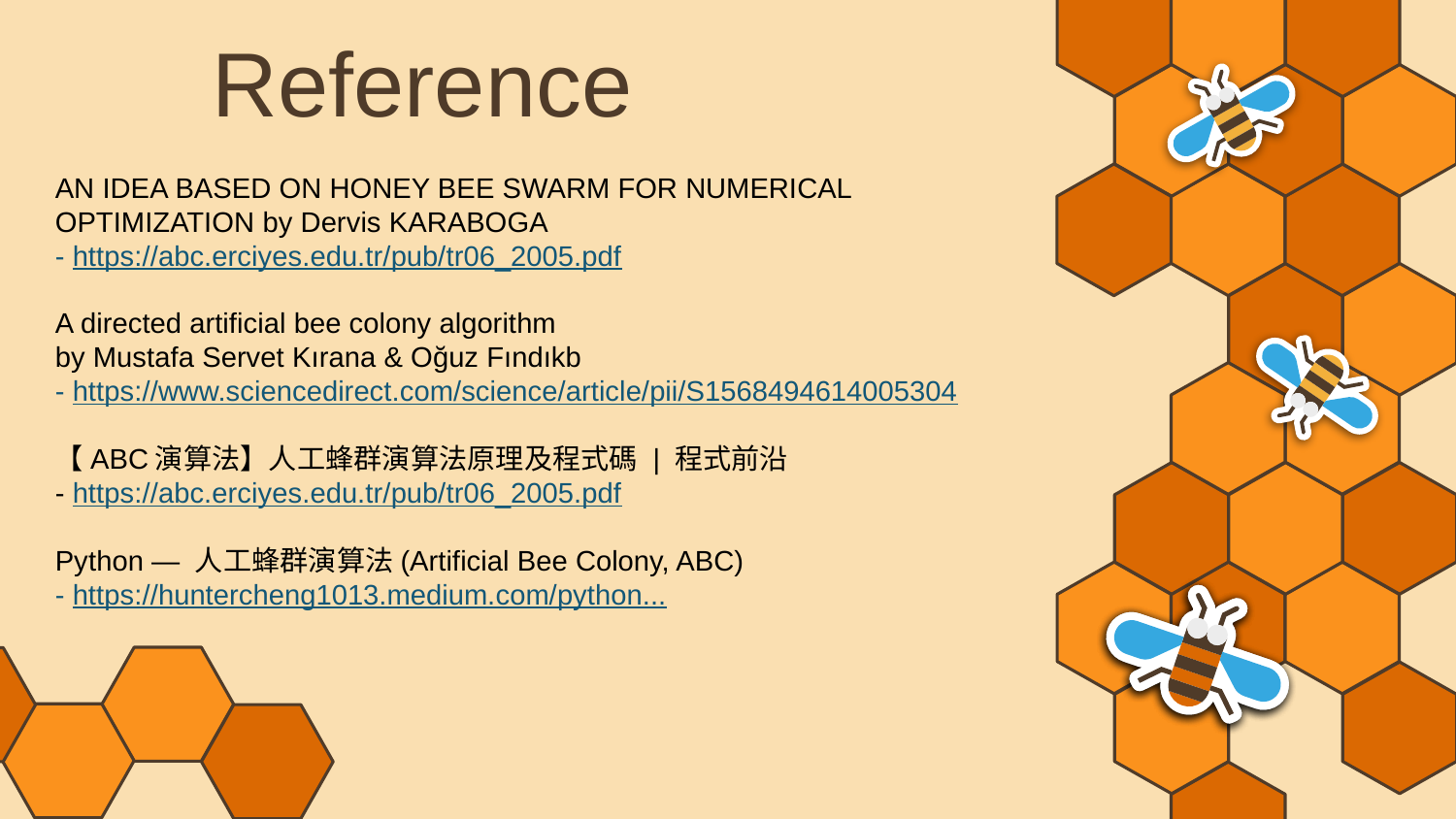

# Reference

AN IDEA BASED ON HONEY BEE SWARM FOR NUMERICAL OPTIMIZATION by Dervis KARABOGA
- https://abc.erciyes.edu.tr/pub/tr06_2005.pdf

A directed artificial bee colony algorithm
by Mustafa Servet Kırana & Oğuz Fındıkb
- https://www.sciencedirect.com/science/article/pii/S1568494614005304

【ABC演算法】人工蜂群演算法原理及程式碼 | 程式前沿
- https://abc.erciyes.edu.tr/pub/tr06_2005.pdf

Python — 人工蜂群演算法(Artificial Bee Colony, ABC)
- https://huntercheng1013.medium.com/python...